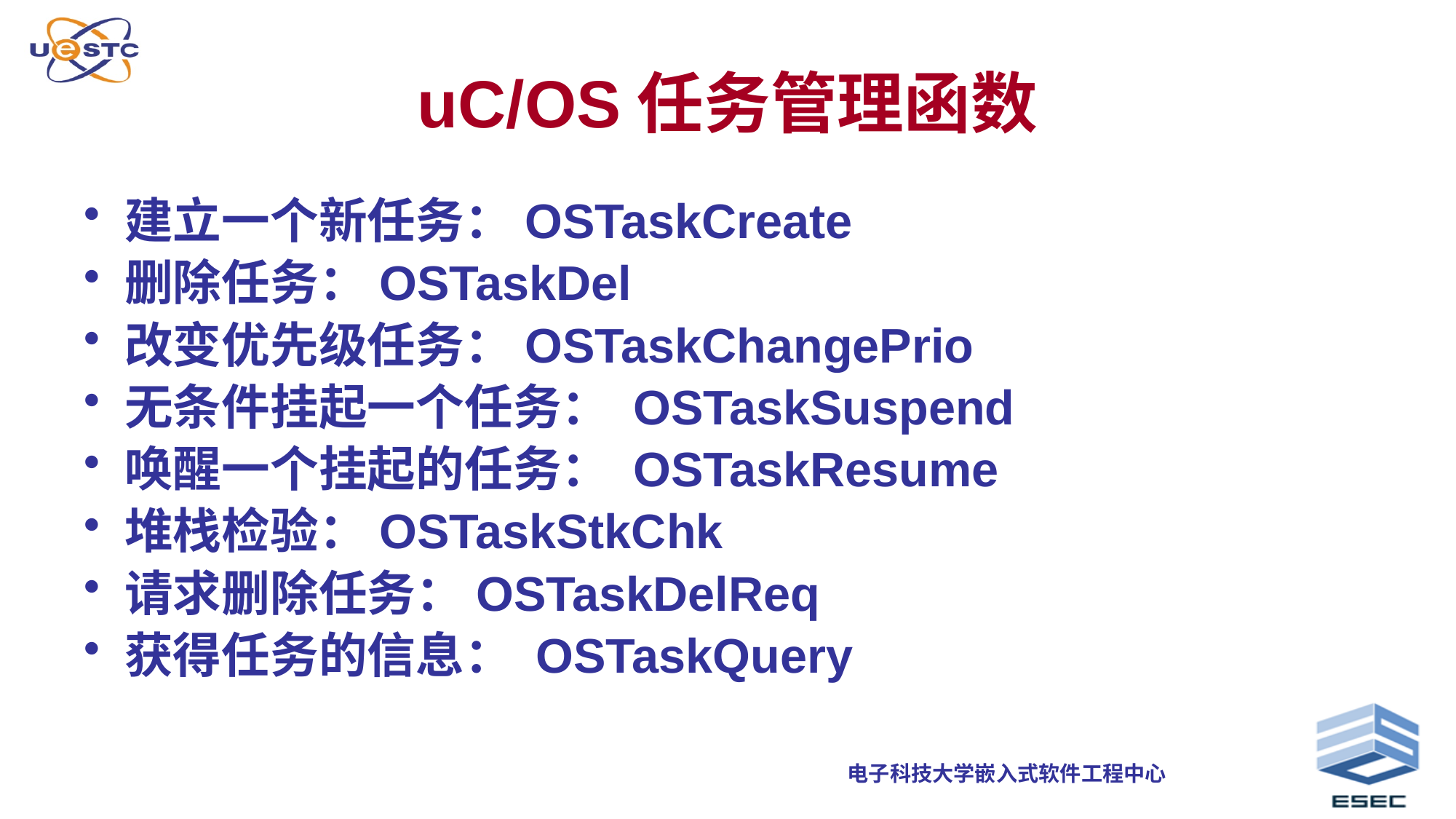

# uC/OS任务管理函数
建立一个新任务：OSTaskCreate
删除任务：OSTaskDel
改变优先级任务：OSTaskChangePrio
无条件挂起一个任务： OSTaskSuspend
唤醒一个挂起的任务： OSTaskResume
堆栈检验：OSTaskStkChk
请求删除任务：OSTaskDelReq
获得任务的信息： OSTaskQuery